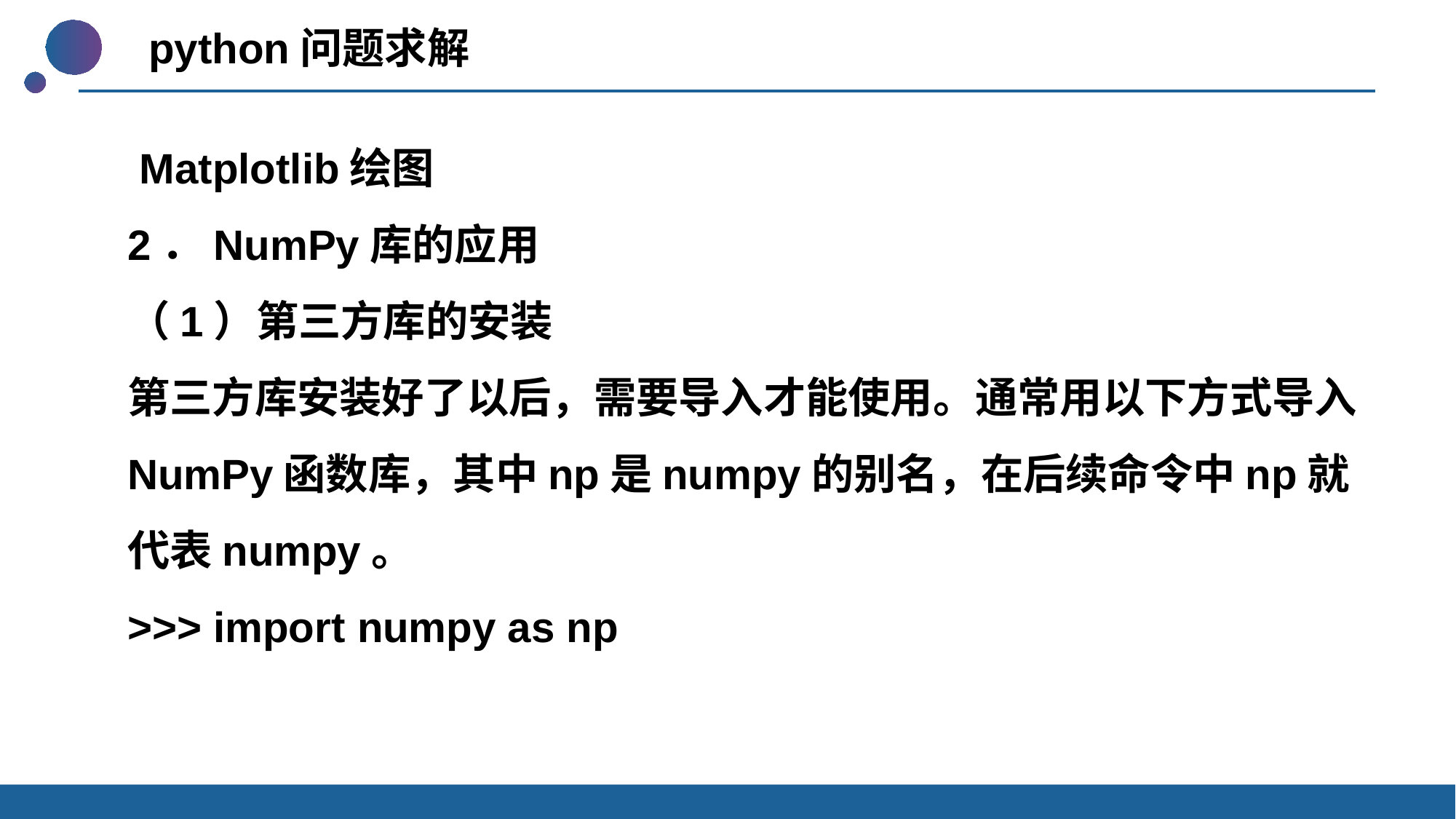

python问题求解

 Matplotlib绘图
2．NumPy库的应用
（1）第三方库的安装
第三方库安装好了以后，需要导入才能使用。通常用以下方式导入NumPy函数库，其中np是numpy的别名，在后续命令中np就代表numpy。
>>> import numpy as np